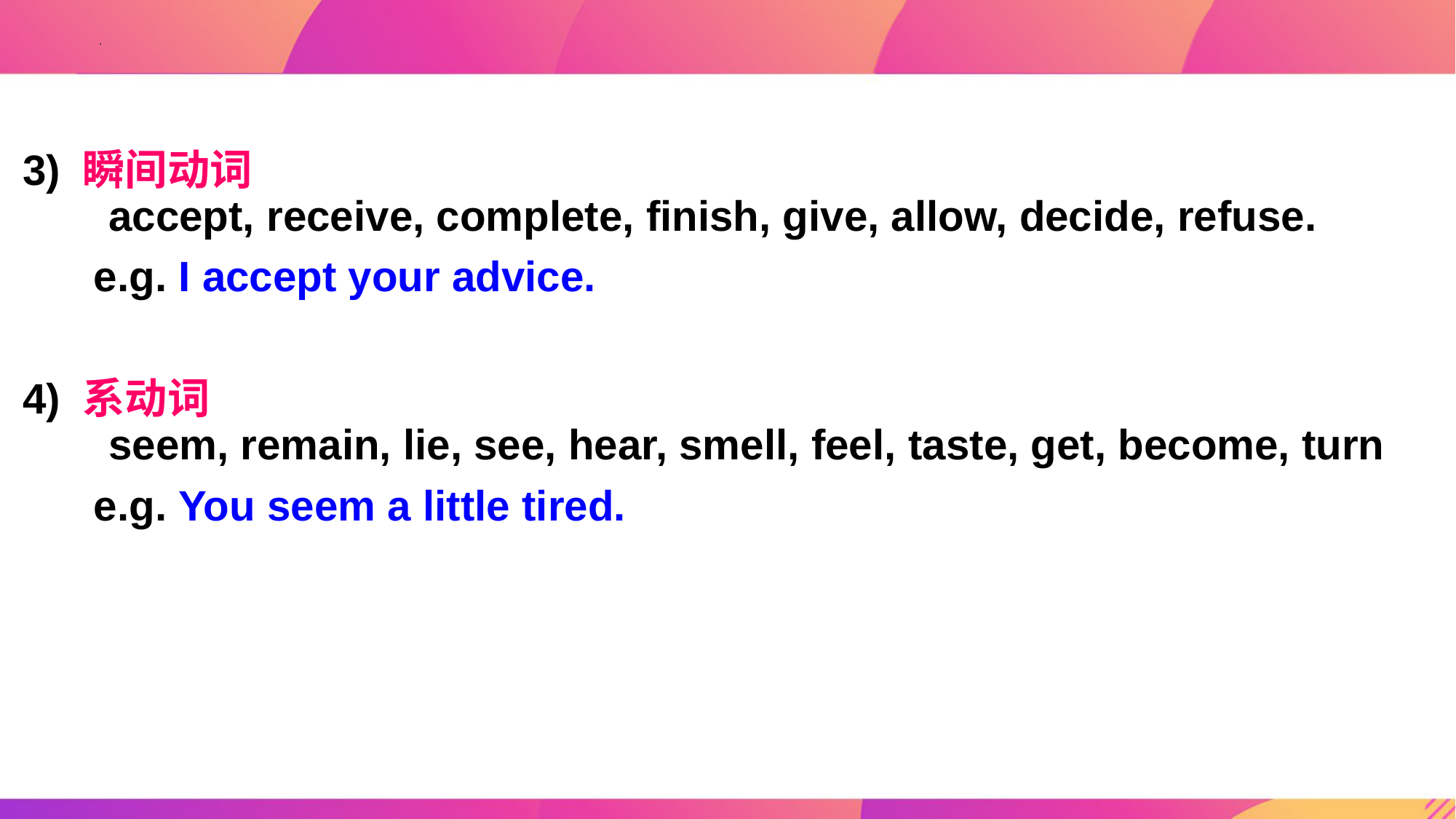

3) 瞬间动词
     accept, receive, complete, finish, give, allow, decide, refuse.
      e.g. I accept your advice.

4) 系动词
     seem, remain, lie, see, hear, smell, feel, taste, get, become, turn
      e.g. You seem a little tired.